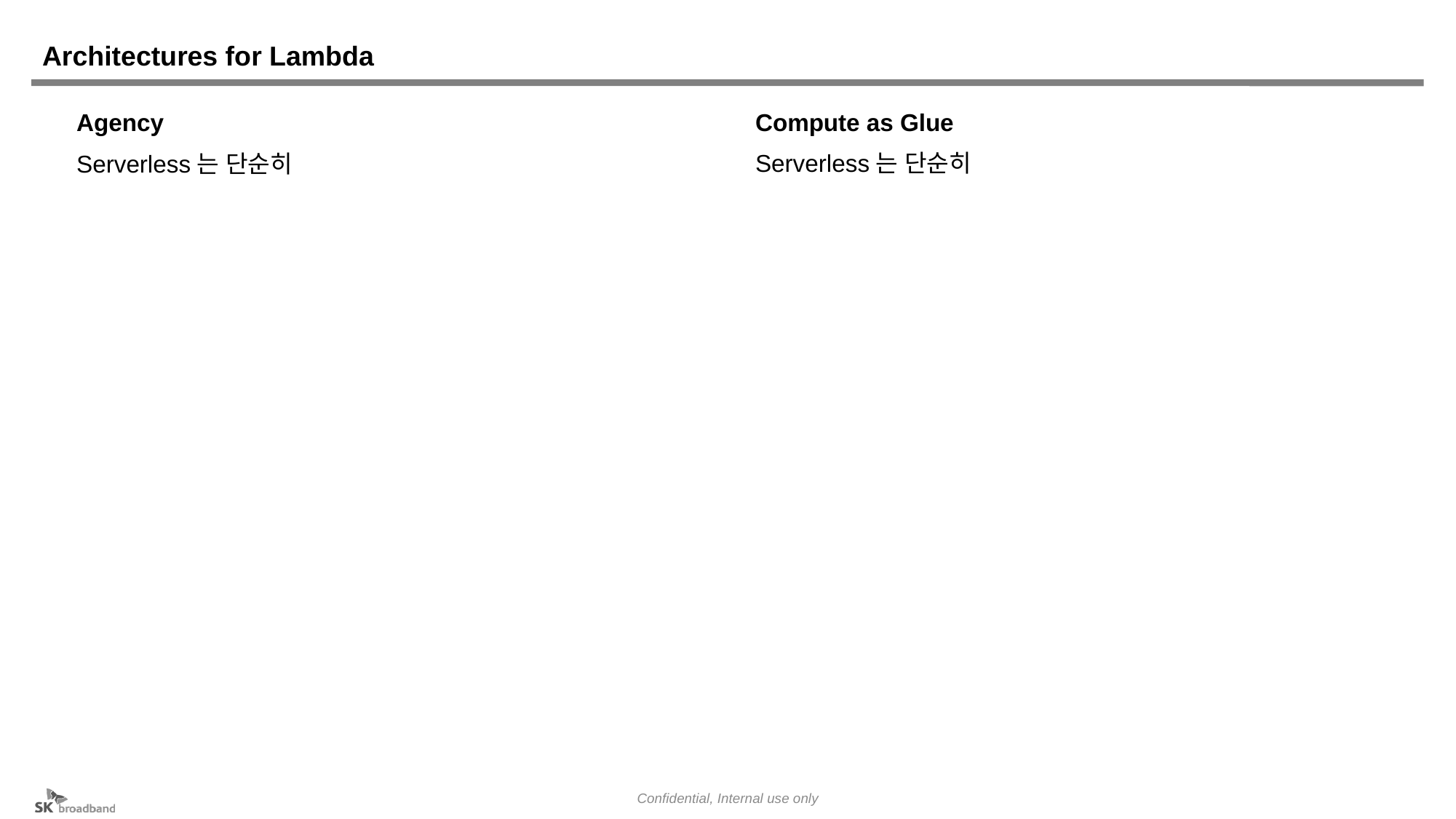

# Architectures for Lambda
Agency
Serverless는 단순히
Compute as Glue
Serverless는 단순히
Confidential, Internal use only